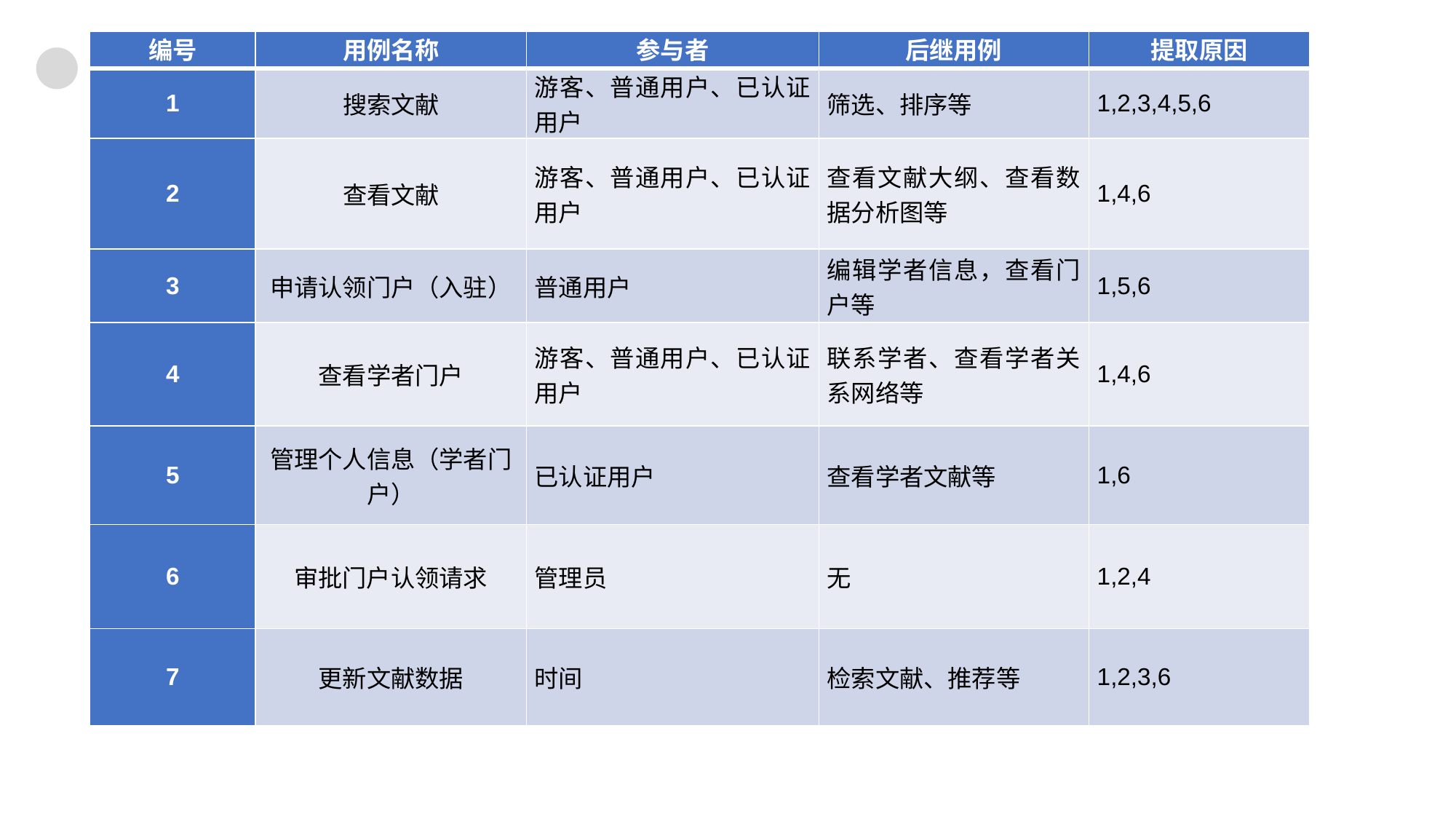

核心业务用例
OVERVIEW OF THE COMPANY'S ANNUAL PROJECT SITUATION
| 编号 | 用例名称 | 参与者 | 后继用例 | 提取原因 |
| --- | --- | --- | --- | --- |
| 1 | 搜索文献 | 游客、普通用户、已认证用户 | 筛选、排序等 | 1,2,3,4,5,6 |
| 2 | 查看文献 | 游客、普通用户、已认证用户 | 查看文献大纲、查看数据分析图等 | 1,4,6 |
| 3 | 申请认领门户（入驻） | 普通用户 | 编辑学者信息，查看门户等 | 1,5,6 |
| 4 | 查看学者门户 | 游客、普通用户、已认证用户 | 联系学者、查看学者关系网络等 | 1,4,6 |
| 5 | 管理个人信息（学者门户） | 已认证用户 | 查看学者文献等 | 1,6 |
| 6 | 审批门户认领请求 | 管理员 | 无 | 1,2,4 |
| 7 | 更新文献数据 | 时间 | 检索文献、推荐等 | 1,2,3,6 |

### Chart

| Category | 系列 1 |
|---|---|
| 1 | 1895.0 |
| 2 | 926.0 |
| 3 | 2805.0 |
| 4 | 1290.0 |
| 5 | 1690.0 |
| 6 | 3590.0 |